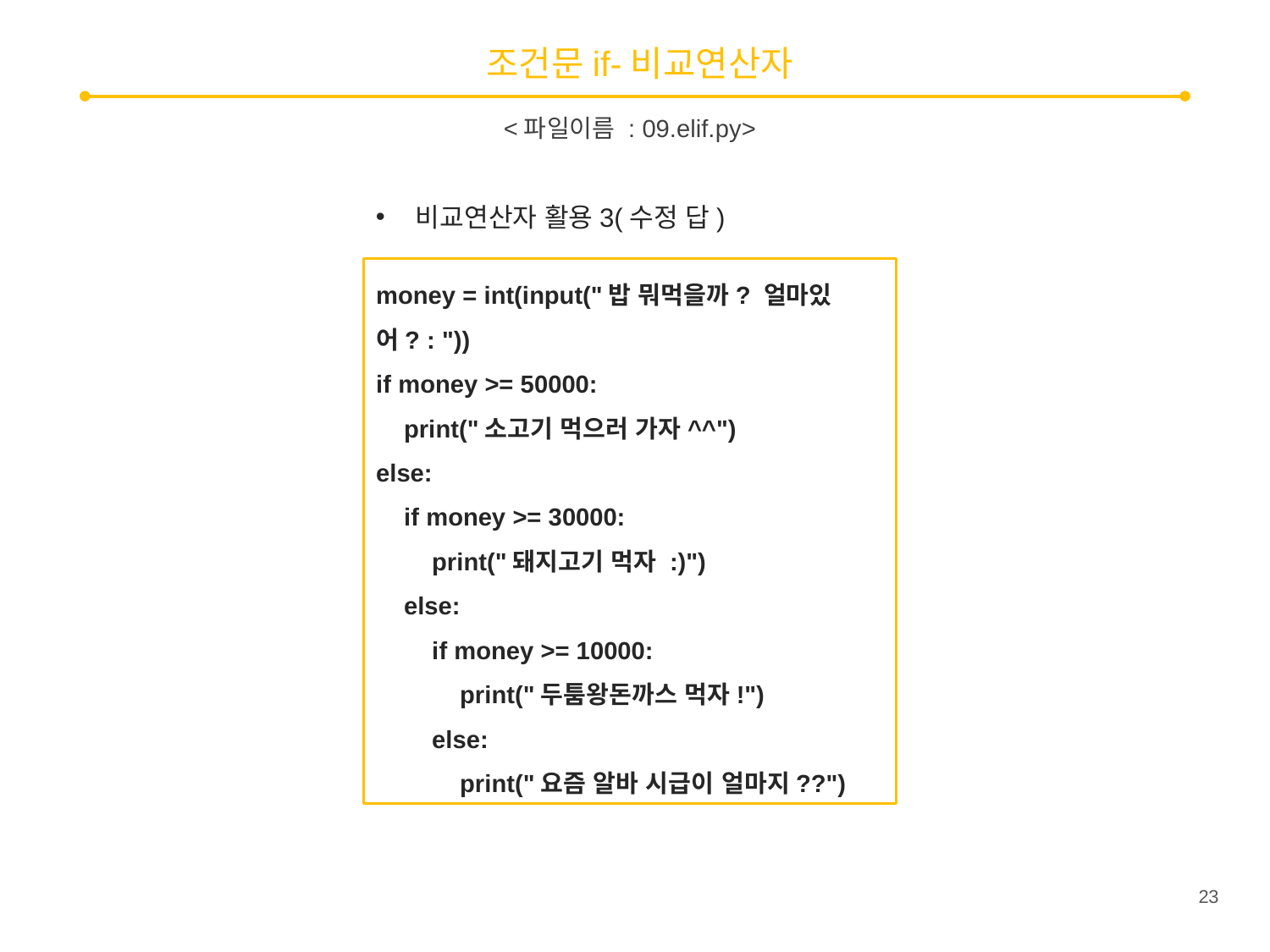

# 조건문if-비교연산자
<파일이름 : 09.elif.py>
비교연산자 활용3(수정 답)
money = int(input("밥 뭐먹을까? 얼마있어? : "))
if money >= 50000:
    print("소고기 먹으러 가자^^")
else:
    if money >= 30000:
        print("돼지고기 먹자 :)")
    else:
        if money >= 10000:
            print("두툼왕돈까스 먹자!")
        else:
            print("요즘 알바 시급이 얼마지??")